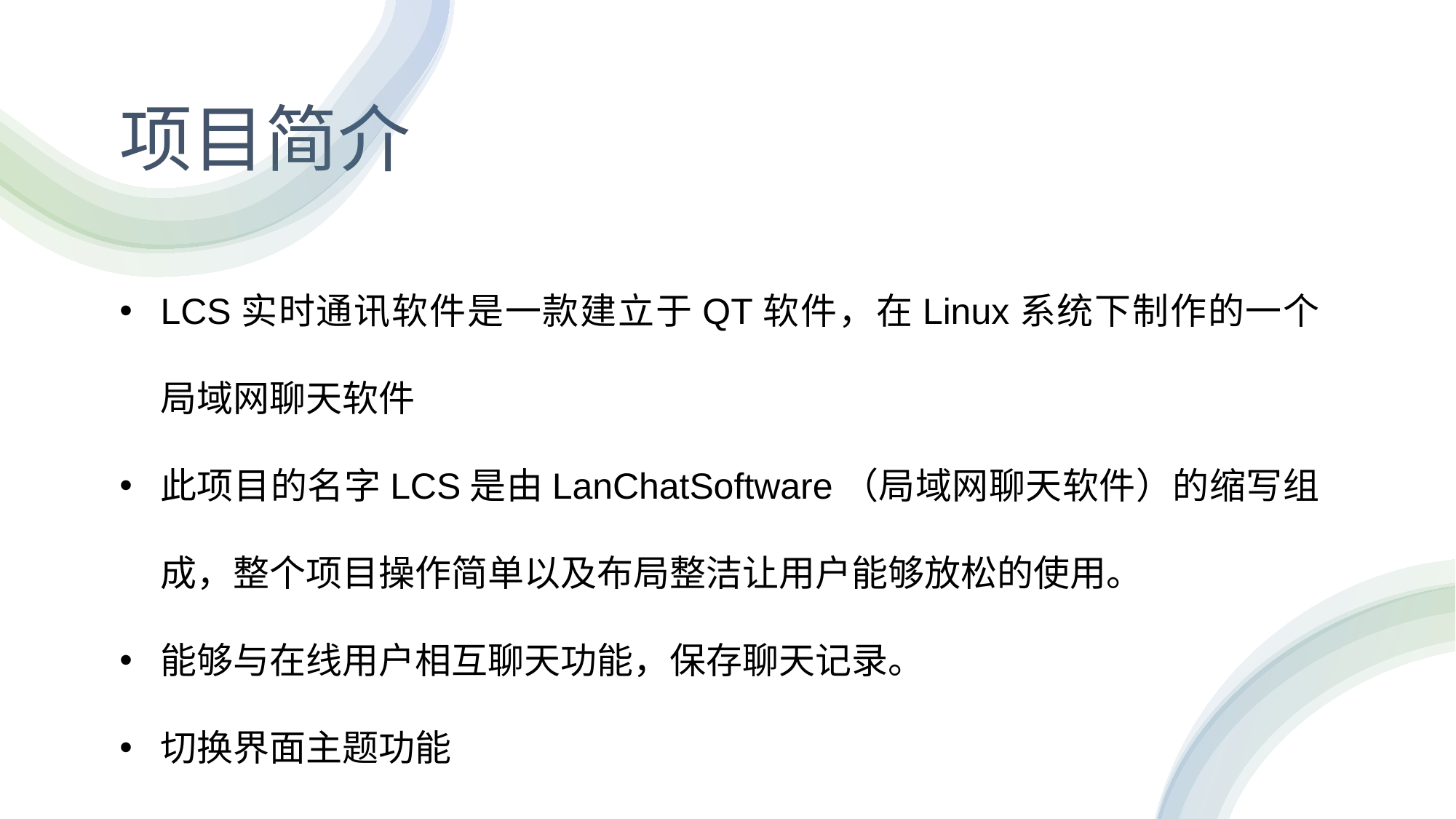

# 项目简介
LCS实时通讯软件是一款建立于QT软件，在Linux系统下制作的一个局域网聊天软件
此项目的名字LCS是由LanChatSoftware（局域网聊天软件）的缩写组成，整个项目操作简单以及布局整洁让用户能够放松的使用。
能够与在线用户相互聊天功能，保存聊天记录。
切换界面主题功能